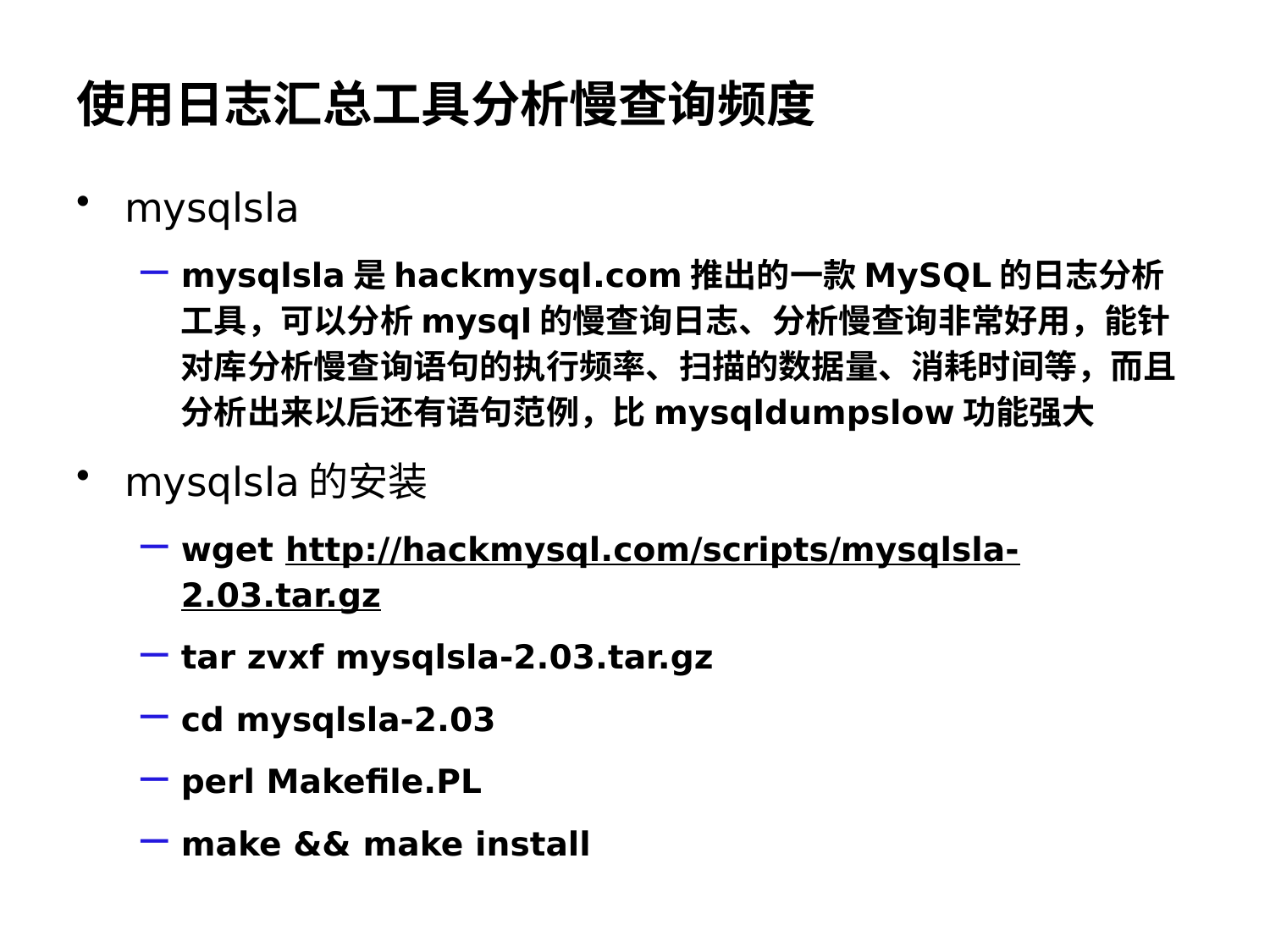

# 使用日志汇总工具分析慢查询频度
mysqlsla
mysqlsla是hackmysql.com推出的一款MySQL的日志分析工具，可以分析mysql的慢查询日志、分析慢查询非常好用，能针对库分析慢查询语句的执行频率、扫描的数据量、消耗时间等，而且分析出来以后还有语句范例，比mysqldumpslow功能强大
mysqlsla的安装
wget http://hackmysql.com/scripts/mysqlsla-2.03.tar.gz
tar zvxf mysqlsla-2.03.tar.gz
cd mysqlsla-2.03
perl Makefile.PL
make && make install